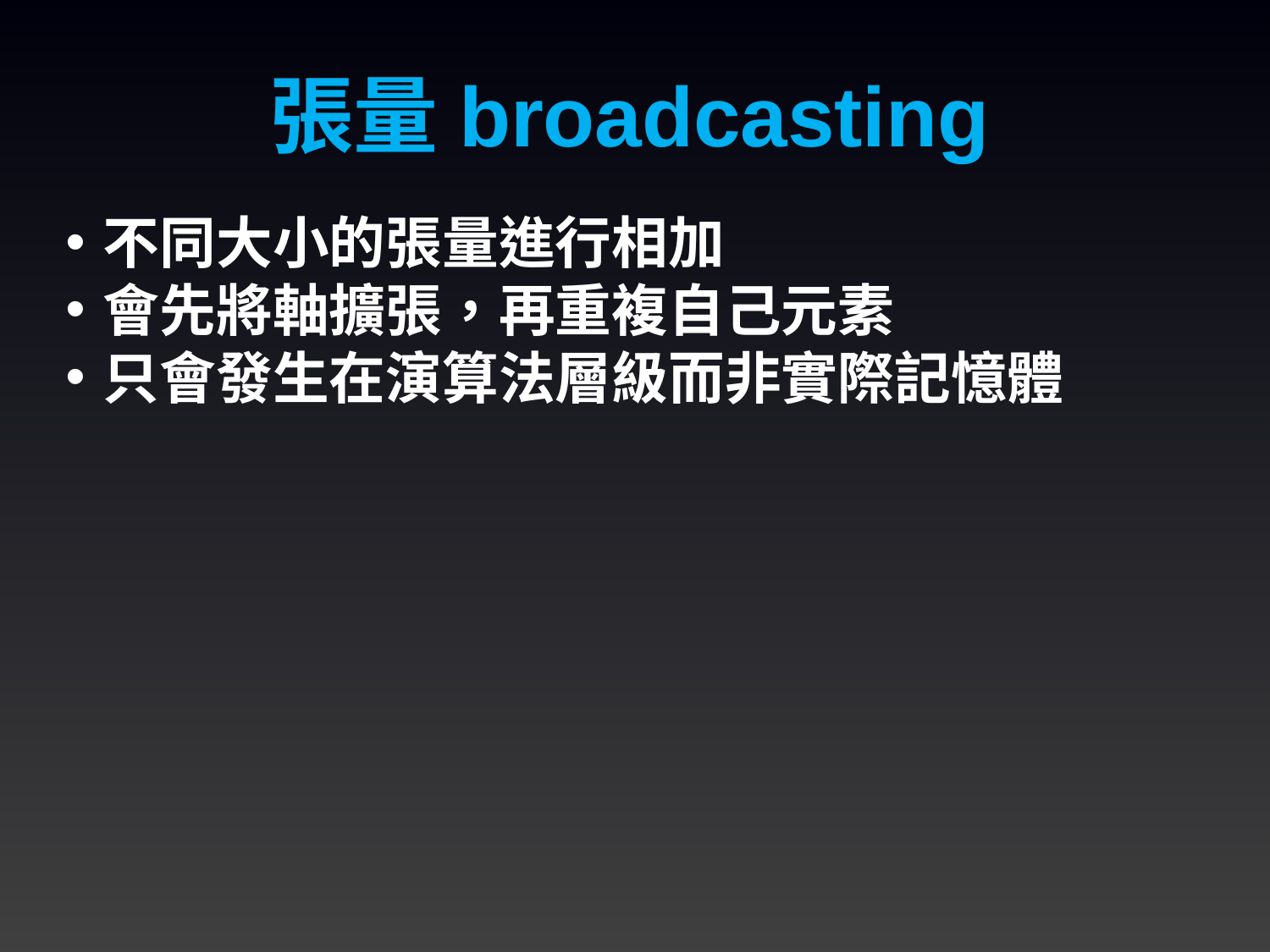

張量broadcasting
不同大小的張量進行相加
會先將軸擴張，再重複自己元素
只會發生在演算法層級而非實際記憶體